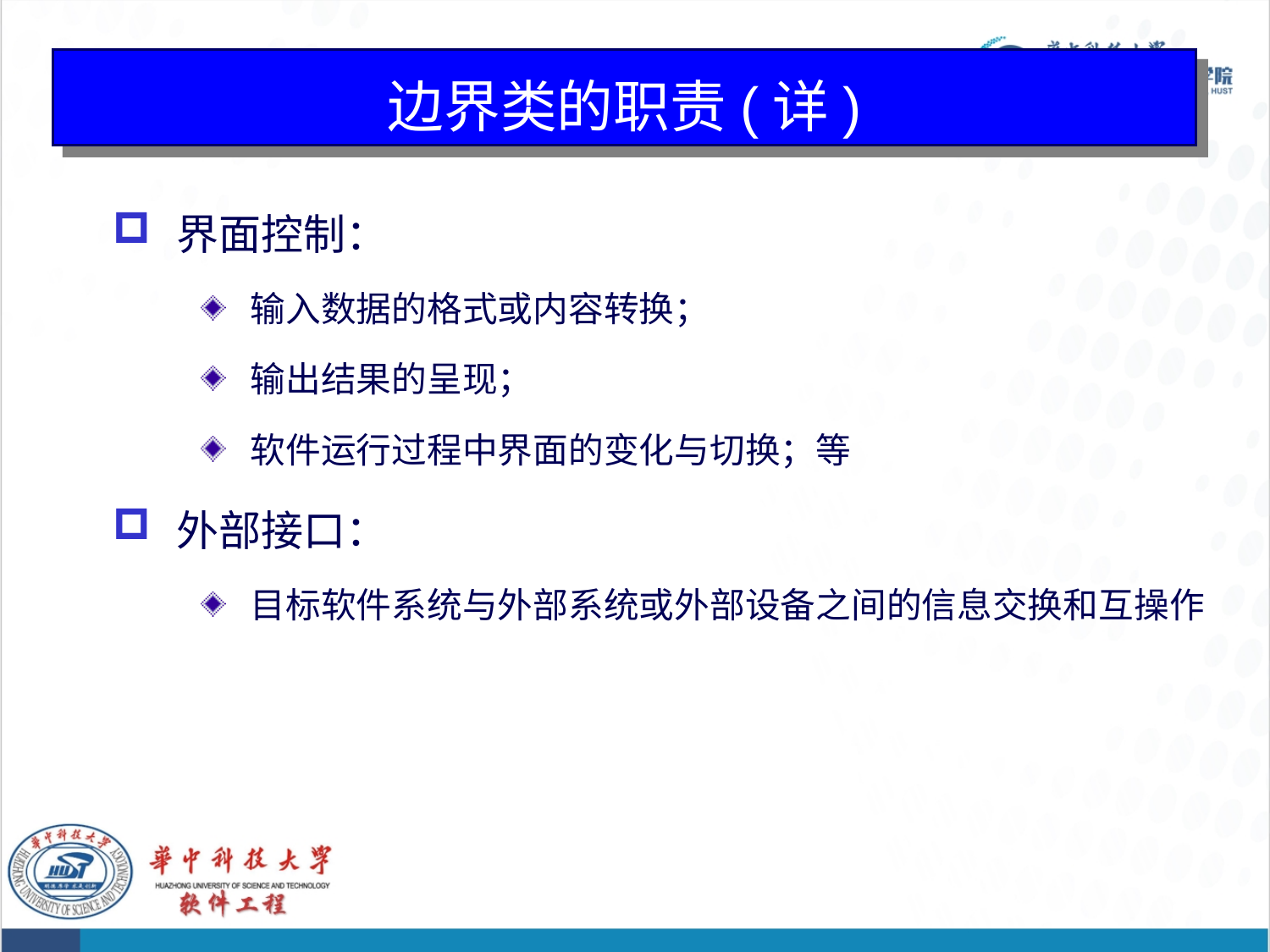

77
# 边界类的职责(详)
界面控制：
输入数据的格式或内容转换；
输出结果的呈现；
软件运行过程中界面的变化与切换；等
外部接口：
目标软件系统与外部系统或外部设备之间的信息交换和互操作